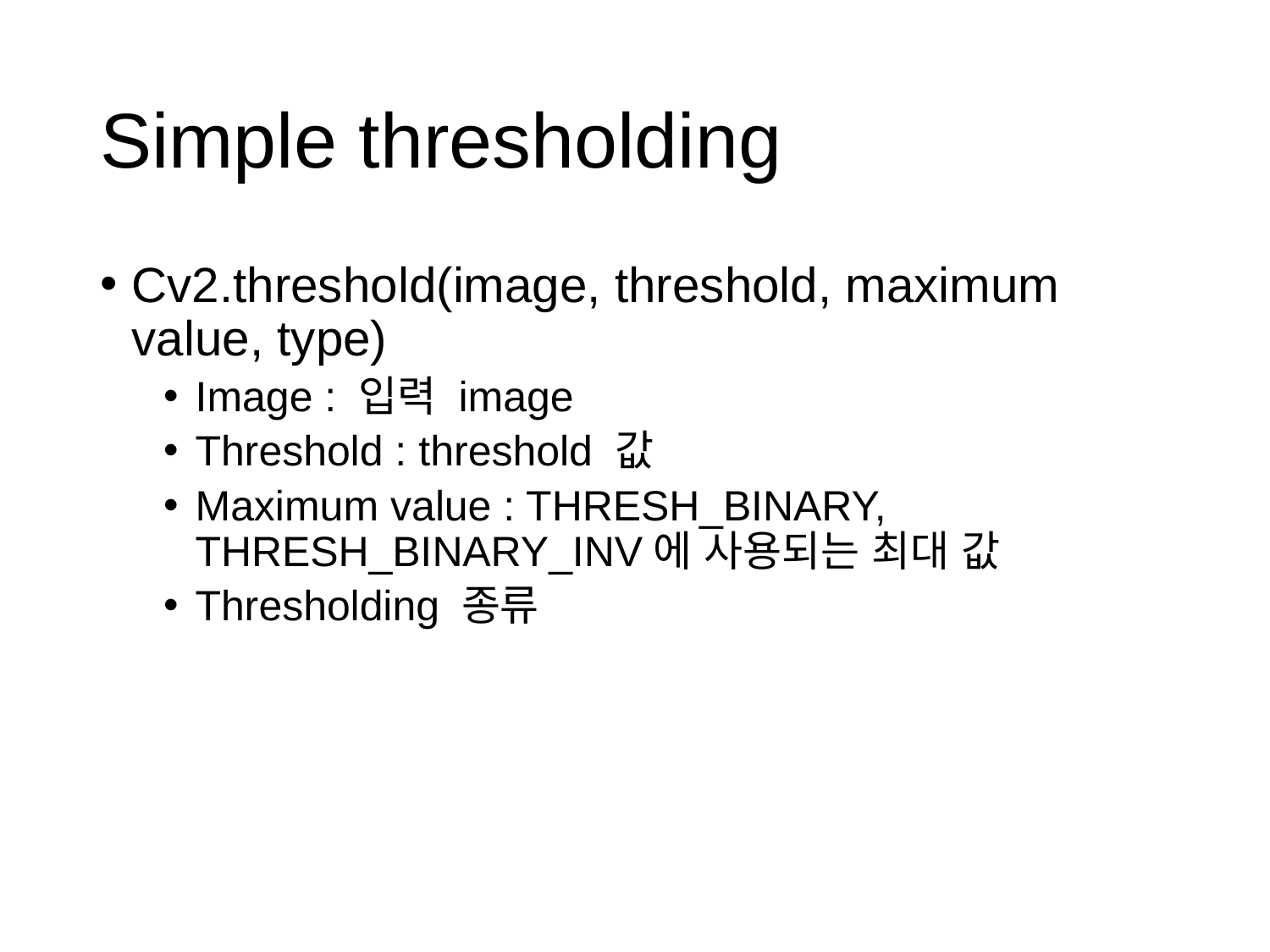

# Simple thresholding
Cv2.threshold(image, threshold, maximum value, type)
Image : 입력 image
Threshold : threshold 값
Maximum value : THRESH_BINARY, THRESH_BINARY_INV에 사용되는 최대 값
Thresholding 종류